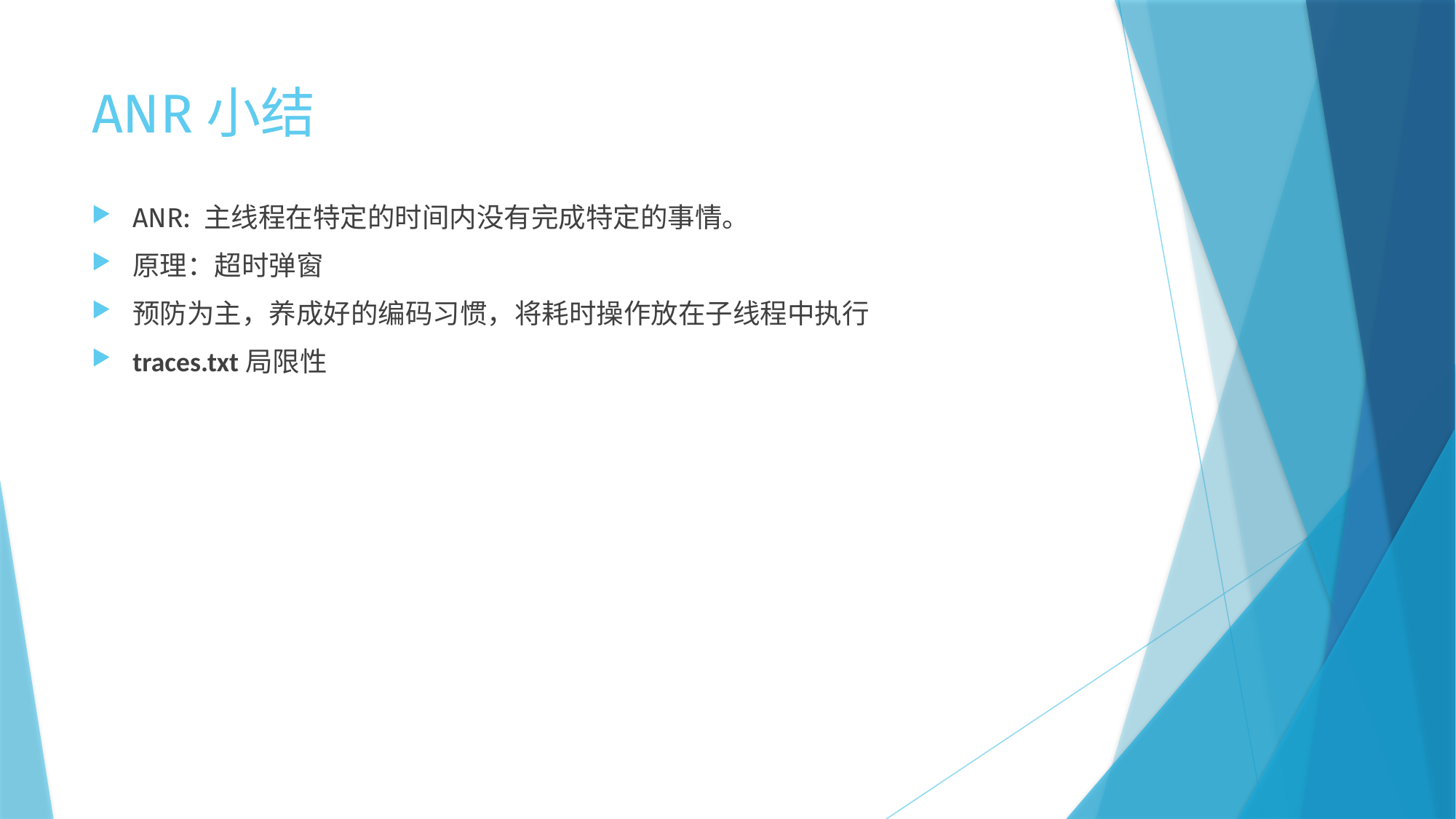

# ANR小结
ANR: 主线程在特定的时间内没有完成特定的事情。
原理：超时弹窗
预防为主，养成好的编码习惯，将耗时操作放在子线程中执行
traces.txt局限性